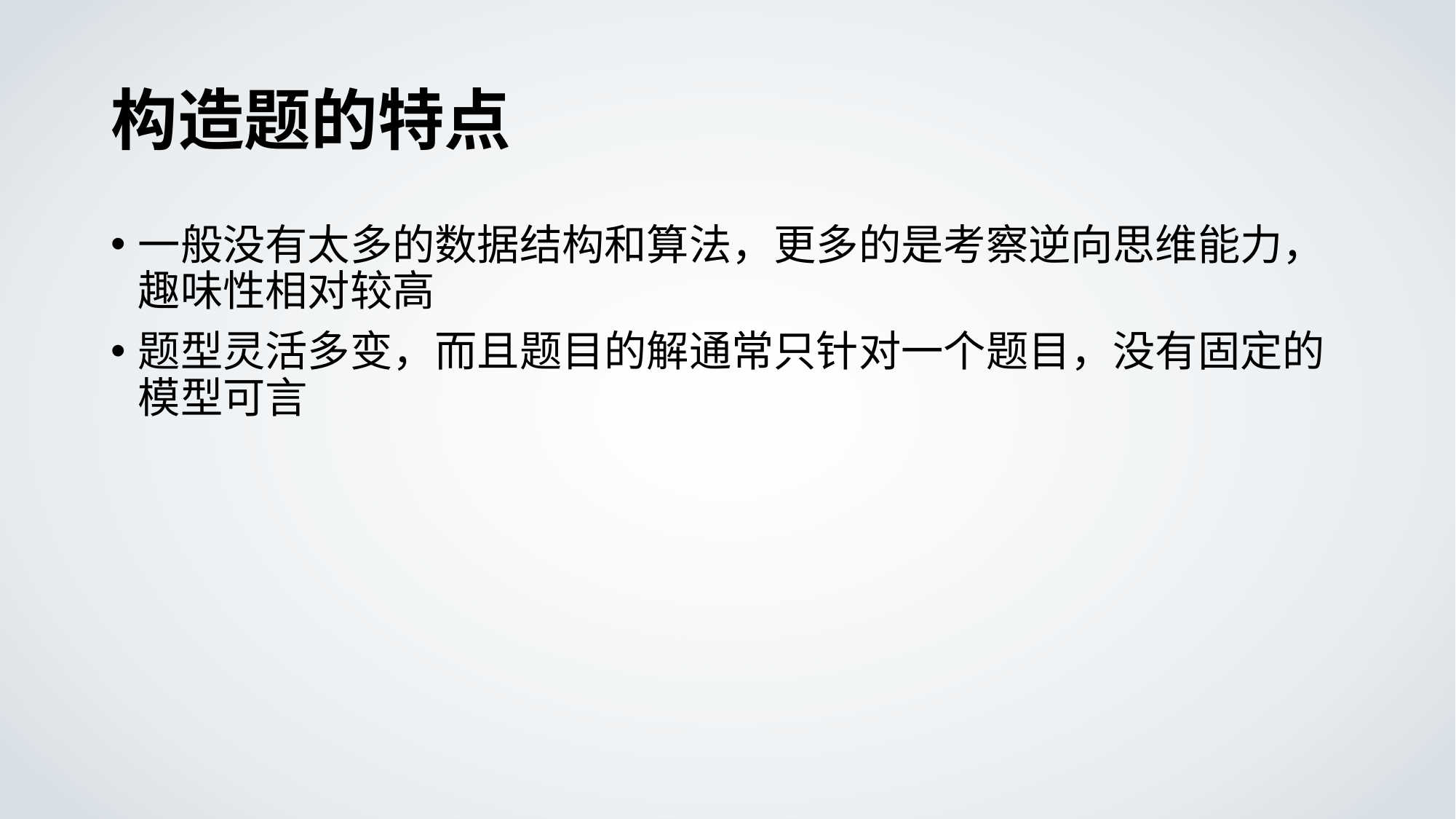

# 构造题的特点
一般没有太多的数据结构和算法，更多的是考察逆向思维能力，趣味性相对较高
题型灵活多变，而且题目的解通常只针对一个题目，没有固定的模型可言